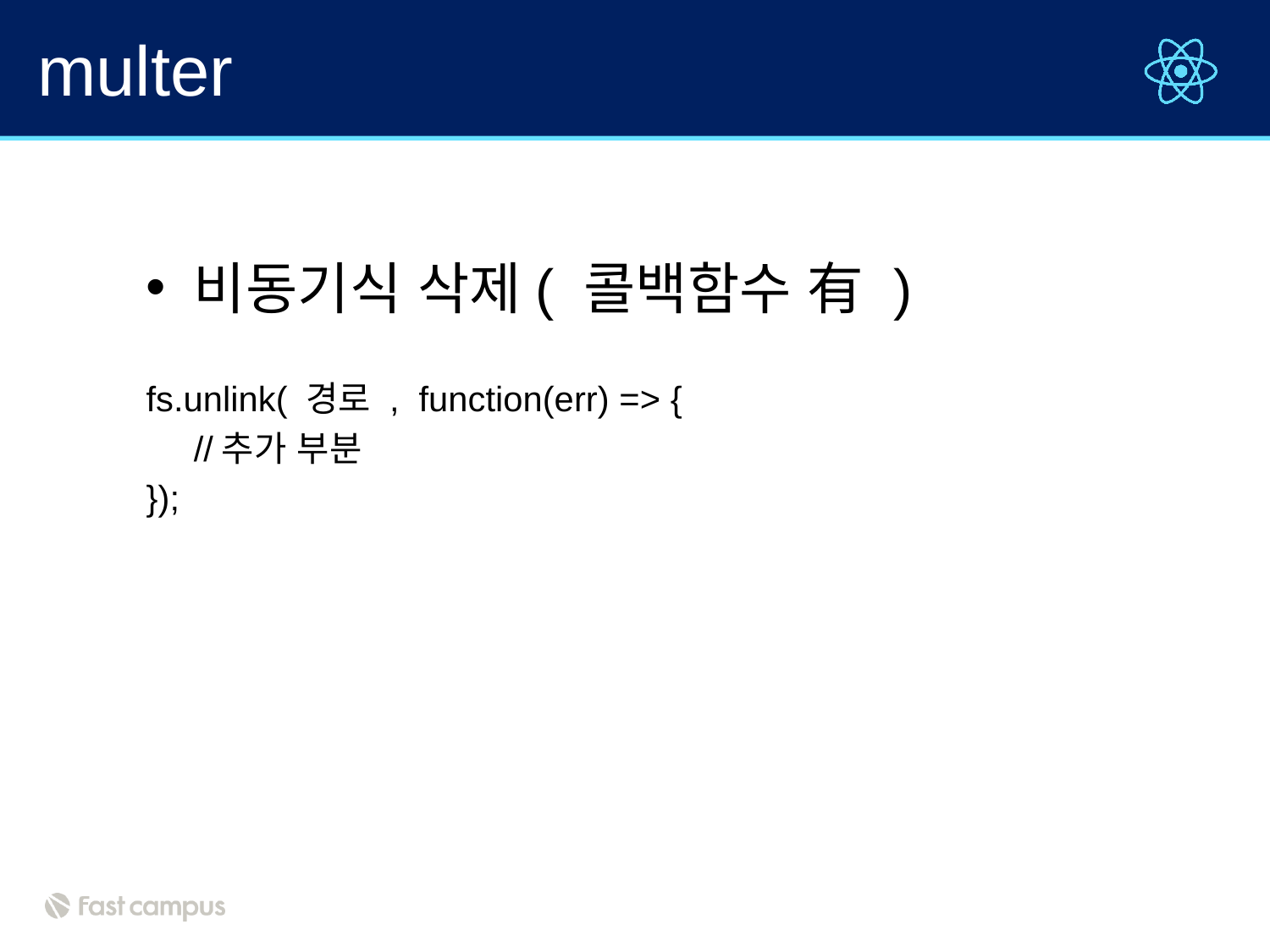

# multer
비동기식 삭제( 콜백함수 有 )

fs.unlink( 경로 ,  function(err) => {
	//추가 부분
});